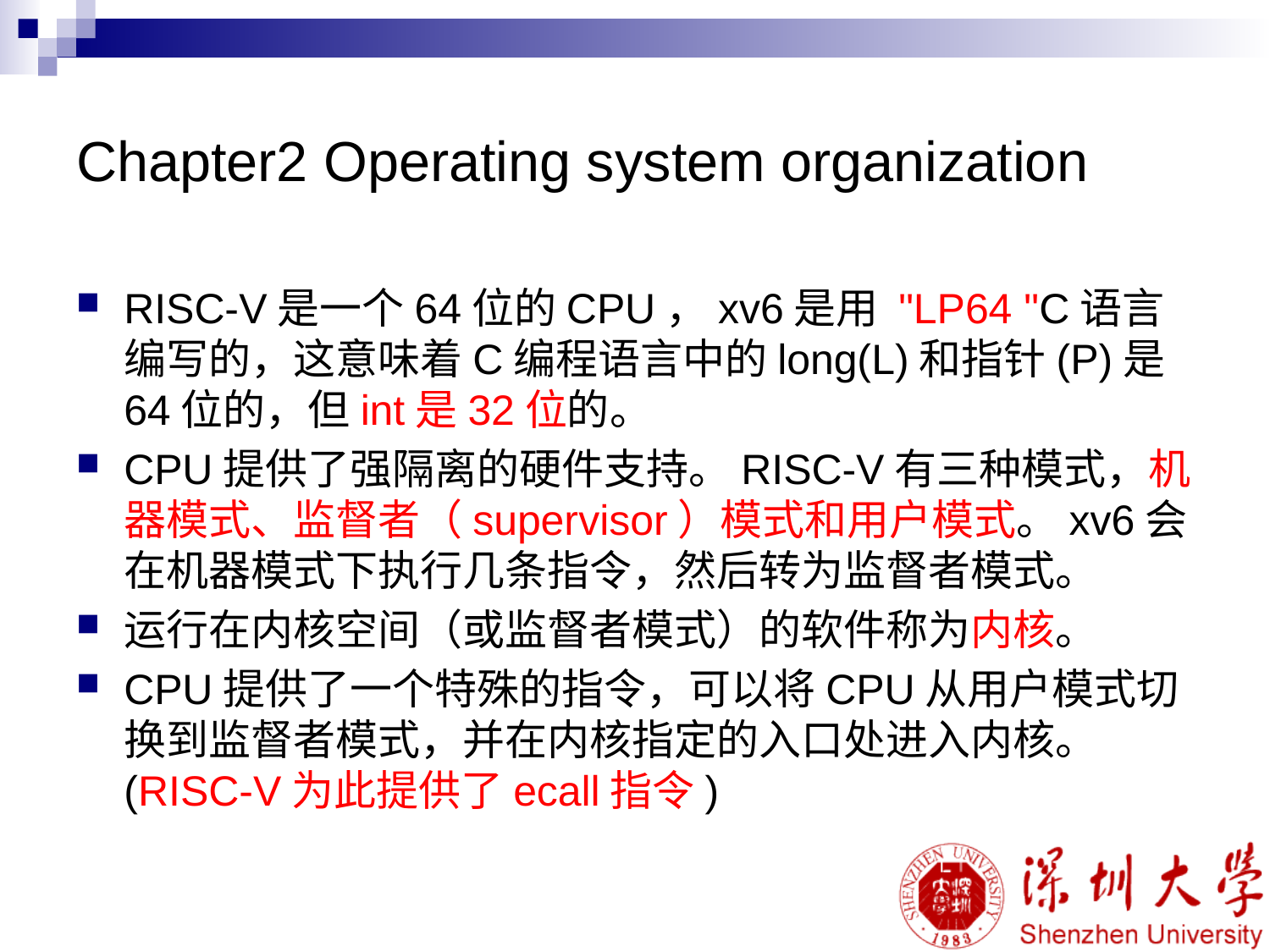

# Chapter2 Operating system organization
RISC-V是一个64位的CPU，xv6是用 "LP64 "C语言编写的，这意味着C编程语言中的long(L)和指针(P)是64位的，但int是32位的。
CPU提供了强隔离的硬件支持。RISC-V有三种模式，机器模式、监督者（supervisor）模式和用户模式。xv6会在机器模式下执行几条指令，然后转为监督者模式。
运行在内核空间（或监督者模式）的软件称为内核。
CPU提供了一个特殊的指令，可以将CPU从用户模式切换到监督者模式，并在内核指定的入口处进入内核。(RISC-V为此提供了ecall指令)